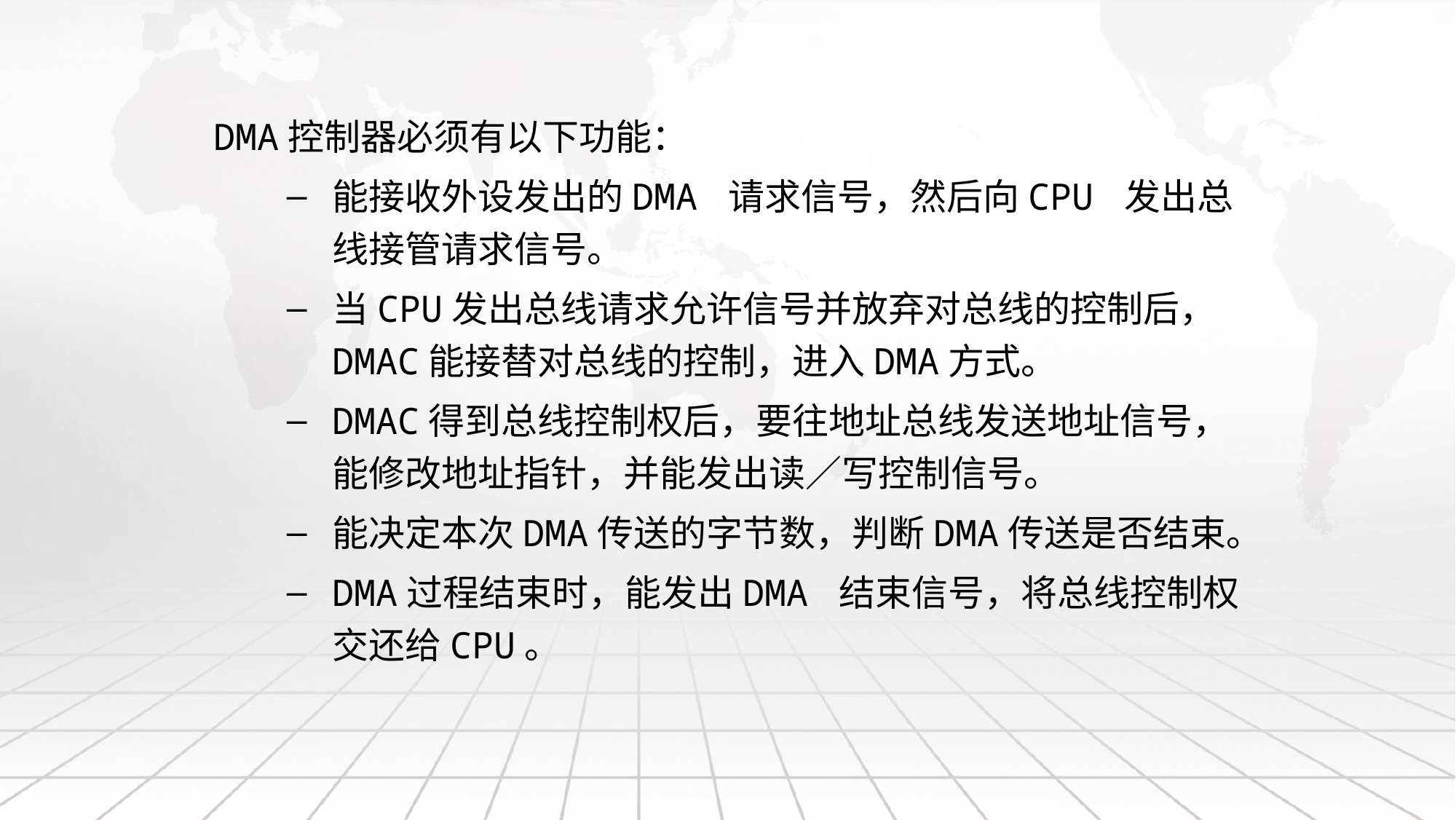

DMA控制器必须有以下功能：
能接收外设发出的DMA 请求信号，然后向CPU 发出总线接管请求信号。
当CPU发出总线请求允许信号并放弃对总线的控制后，DMAC能接替对总线的控制，进入DMA方式。
DMAC得到总线控制权后，要往地址总线发送地址信号，能修改地址指针，并能发出读／写控制信号。
能决定本次DMA传送的字节数，判断DMA传送是否结束。
DMA过程结束时，能发出DMA 结束信号，将总线控制权交还给CPU。